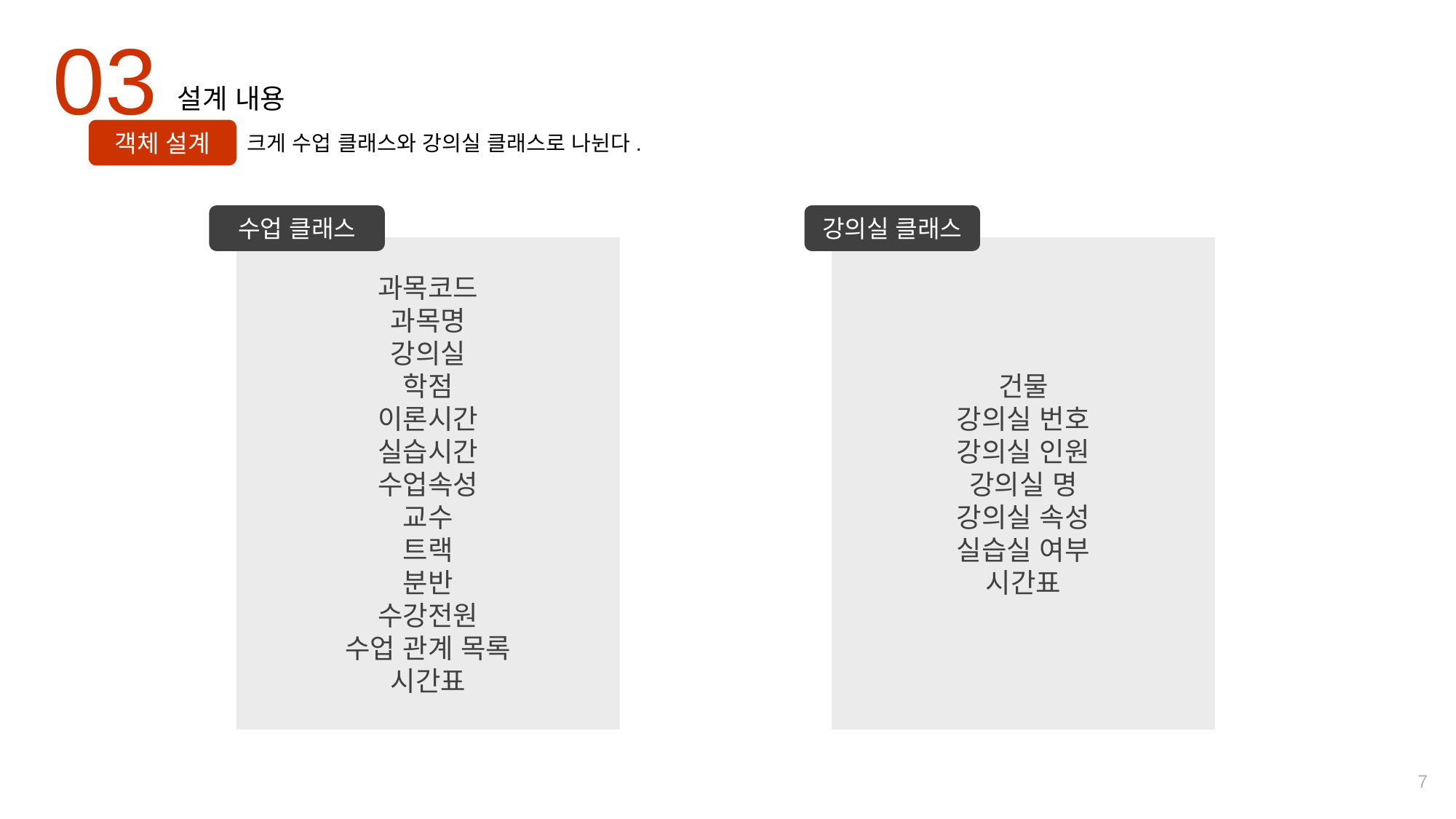

03
설계 내용
객체 설계
크게 수업 클래스와 강의실 클래스로 나뉜다.
수업 클래스
강의실 클래스
과목코드
과목명
강의실
학점
이론시간
실습시간
수업속성
교수
트랙
분반
수강전원
수업 관계 목록
시간표
건물
강의실 번호
강의실 인원
강의실 명
강의실 속성
실습실 여부
시간표
7